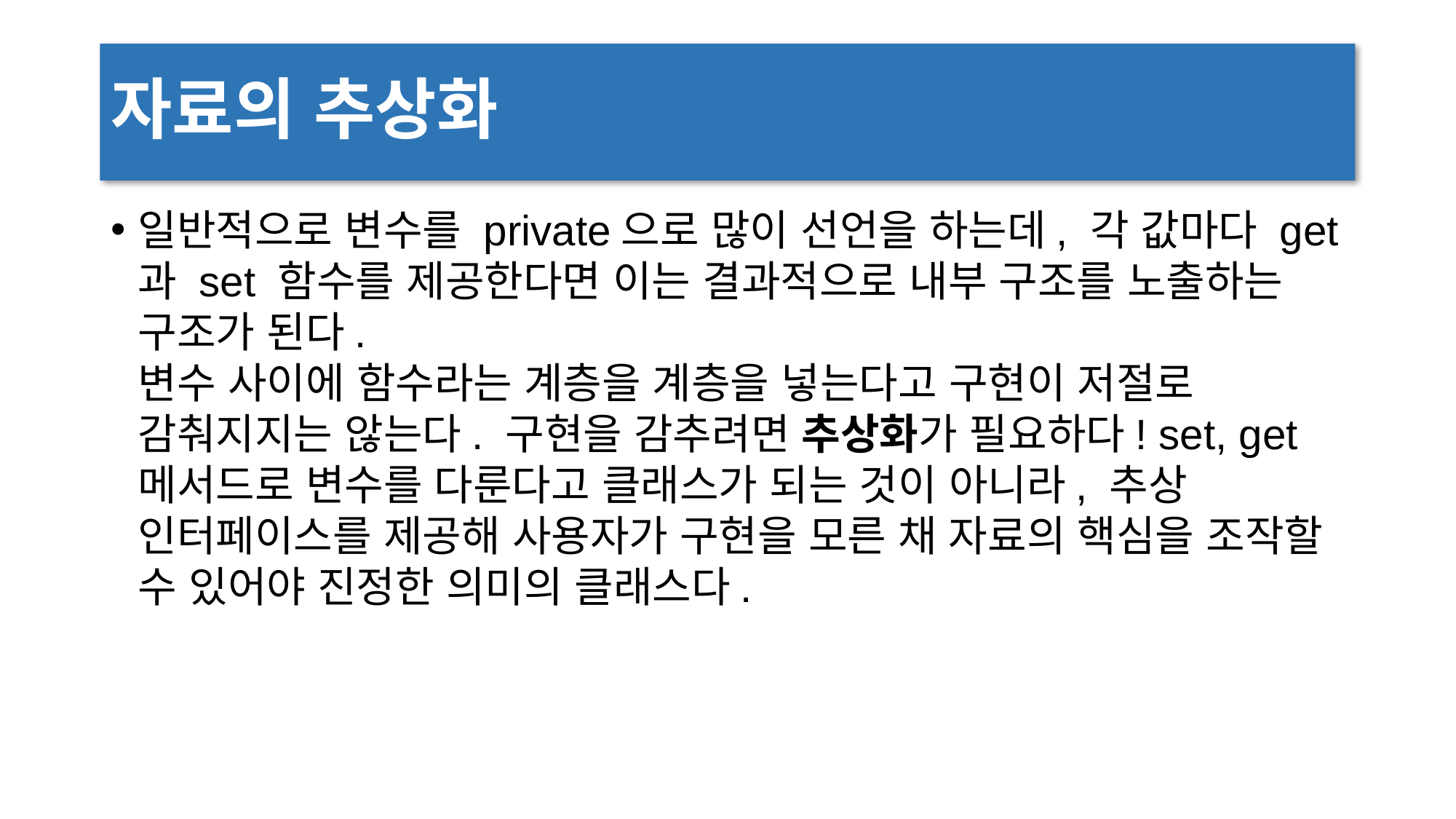

# 자료의 추상화
일반적으로 변수를 private으로 많이 선언을 하는데, 각 값마다 get과 set 함수를 제공한다면 이는 결과적으로 내부 구조를 노출하는 구조가 된다.
변수 사이에 함수라는 계층을 계층을 넣는다고 구현이 저절로 감춰지지는 않는다. 구현을 감추려면 추상화가 필요하다! set, get 메서드로 변수를 다룬다고 클래스가 되는 것이 아니라, 추상 인터페이스를 제공해 사용자가 구현을 모른 채 자료의 핵심을 조작할 수 있어야 진정한 의미의 클래스다.